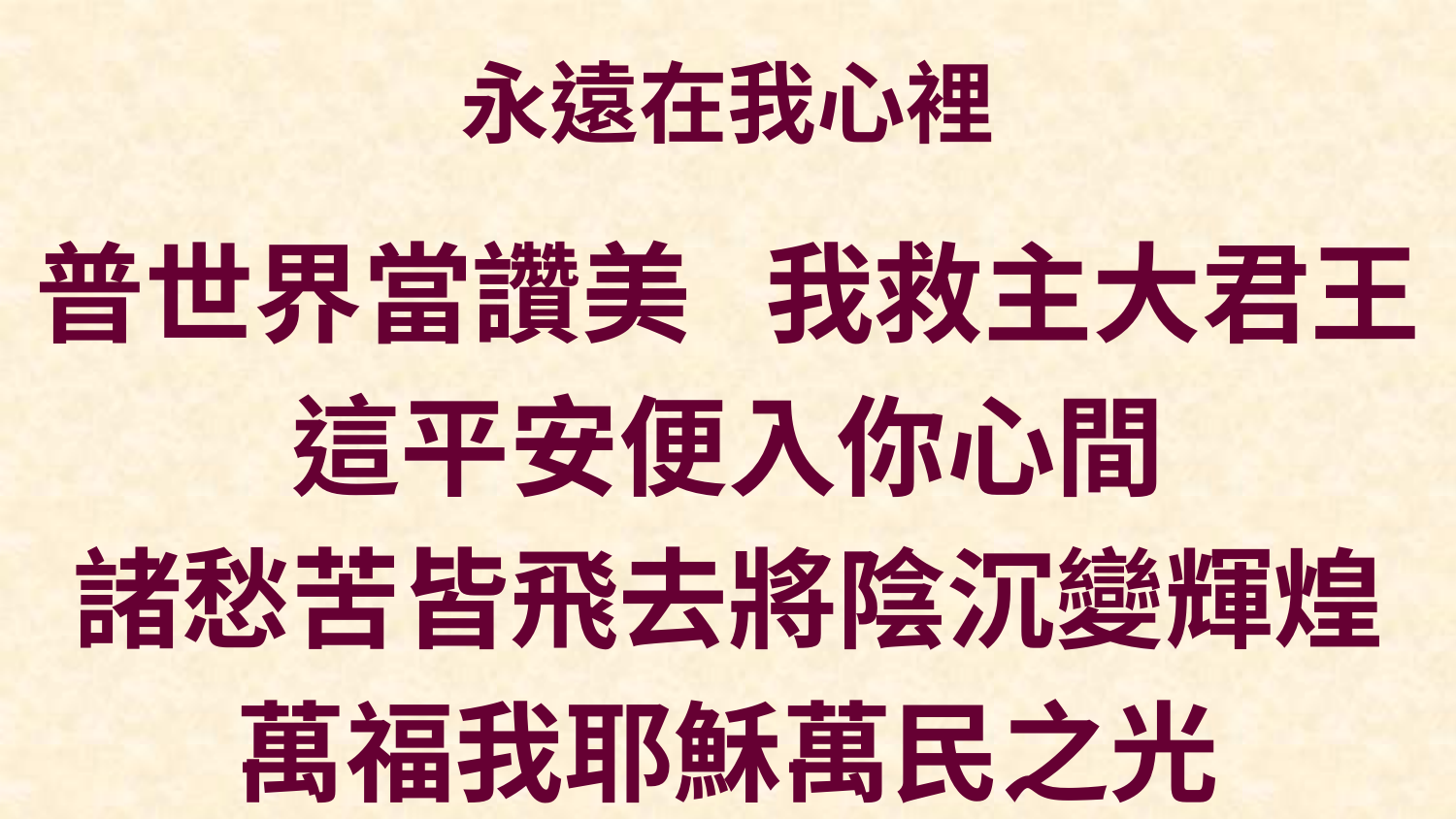

# 永遠在我心裡
普世界當讚美   我救主大君王
這平安便入你心間
諸愁苦皆飛去將陰沉變輝煌
萬福我耶穌萬民之光